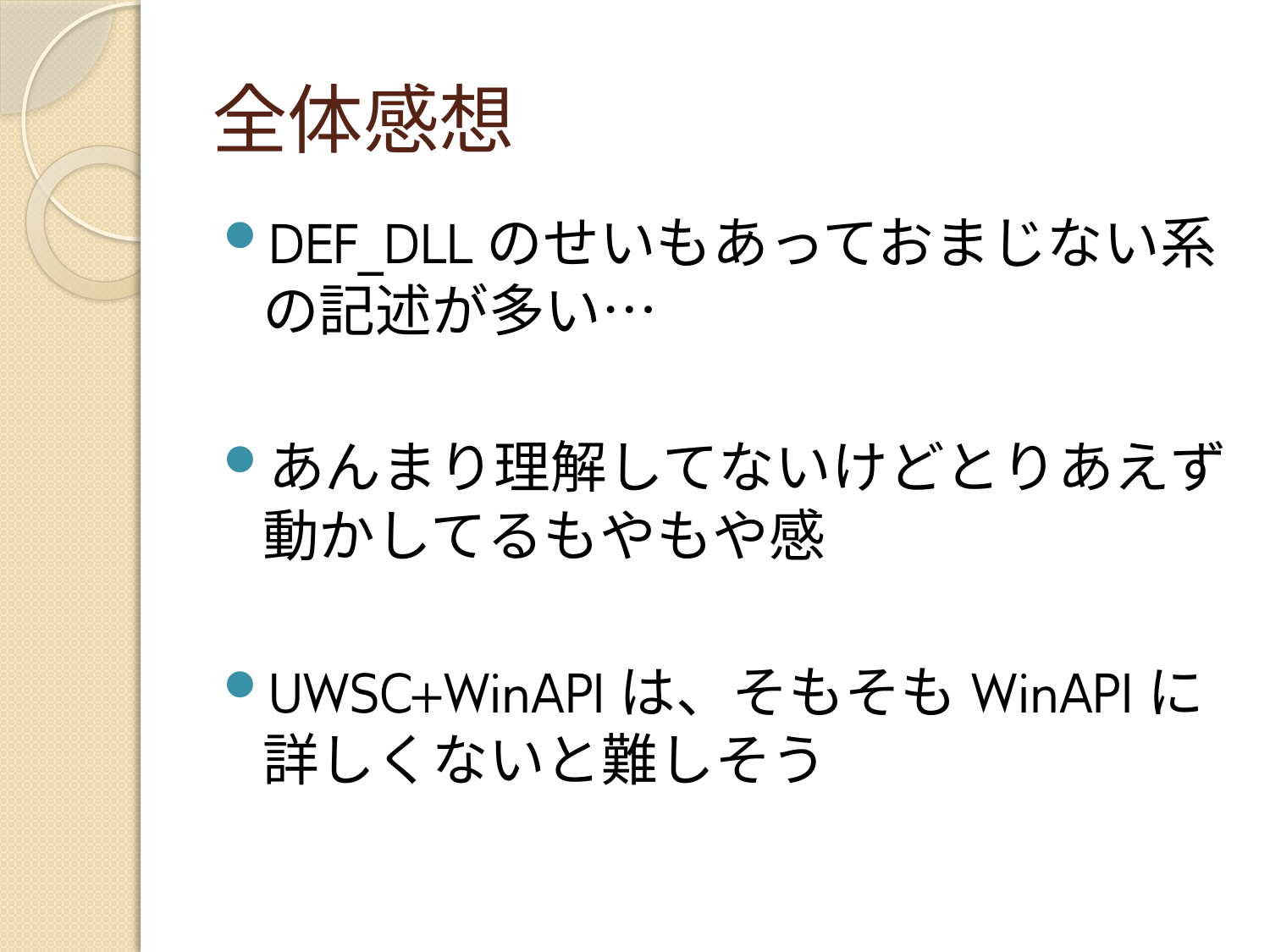

# 全体感想
DEF_DLLのせいもあっておまじない系の記述が多い…

あんまり理解してないけどとりあえず動かしてるもやもや感

UWSC+WinAPIは、そもそもWinAPIに詳しくないと難しそう